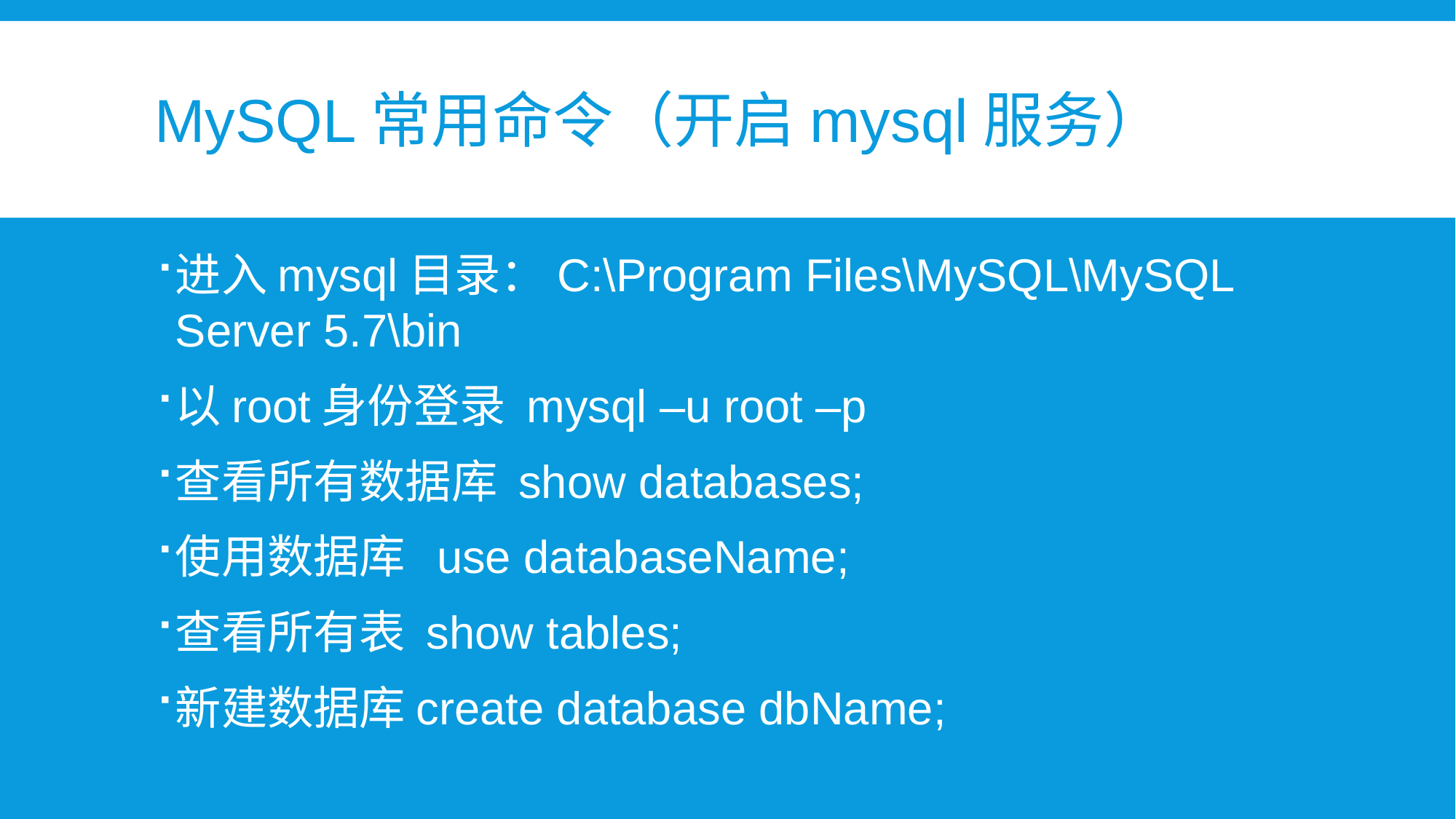

# MySQL常用命令（开启mysql服务）
进入mysql目录：C:\Program Files\MySQL\MySQL Server 5.7\bin
以root身份登录 mysql –u root –p
查看所有数据库 show databases;
使用数据库  use databaseName;
查看所有表 show tables;
新建数据库create database dbName;